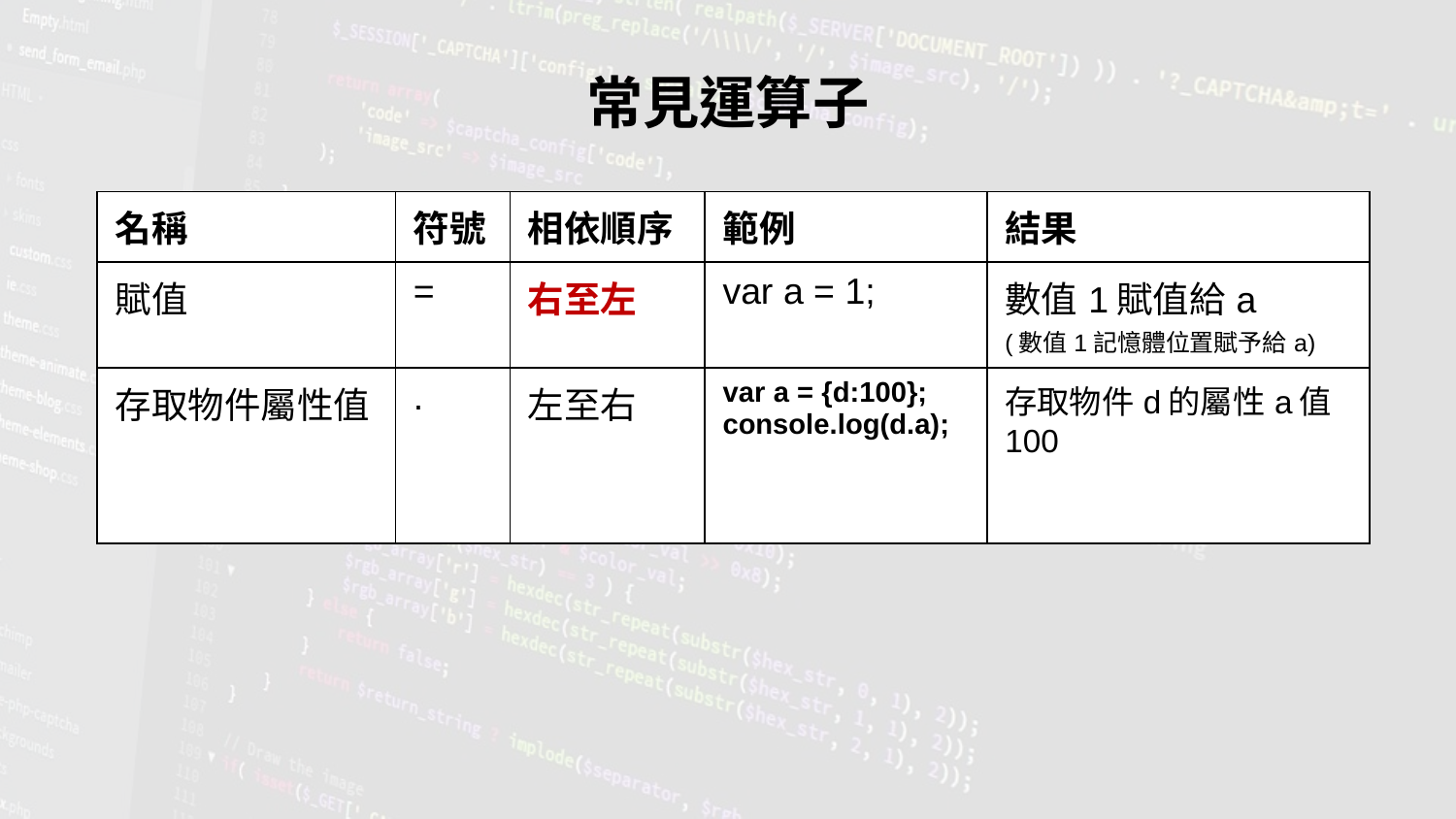

# 常見運算子
| 名稱 | 符號 | 相依順序 | 範例 | 結果 |
| --- | --- | --- | --- | --- |
| 賦值 | = | 右至左 | var a = 1; | 數值1賦值給a (數值1記憶體位置賦予給a) |
| 存取物件屬性值 | . | 左至右 | var a = {d:100}; console.log(d.a); | 存取物件d的屬性a值100 |